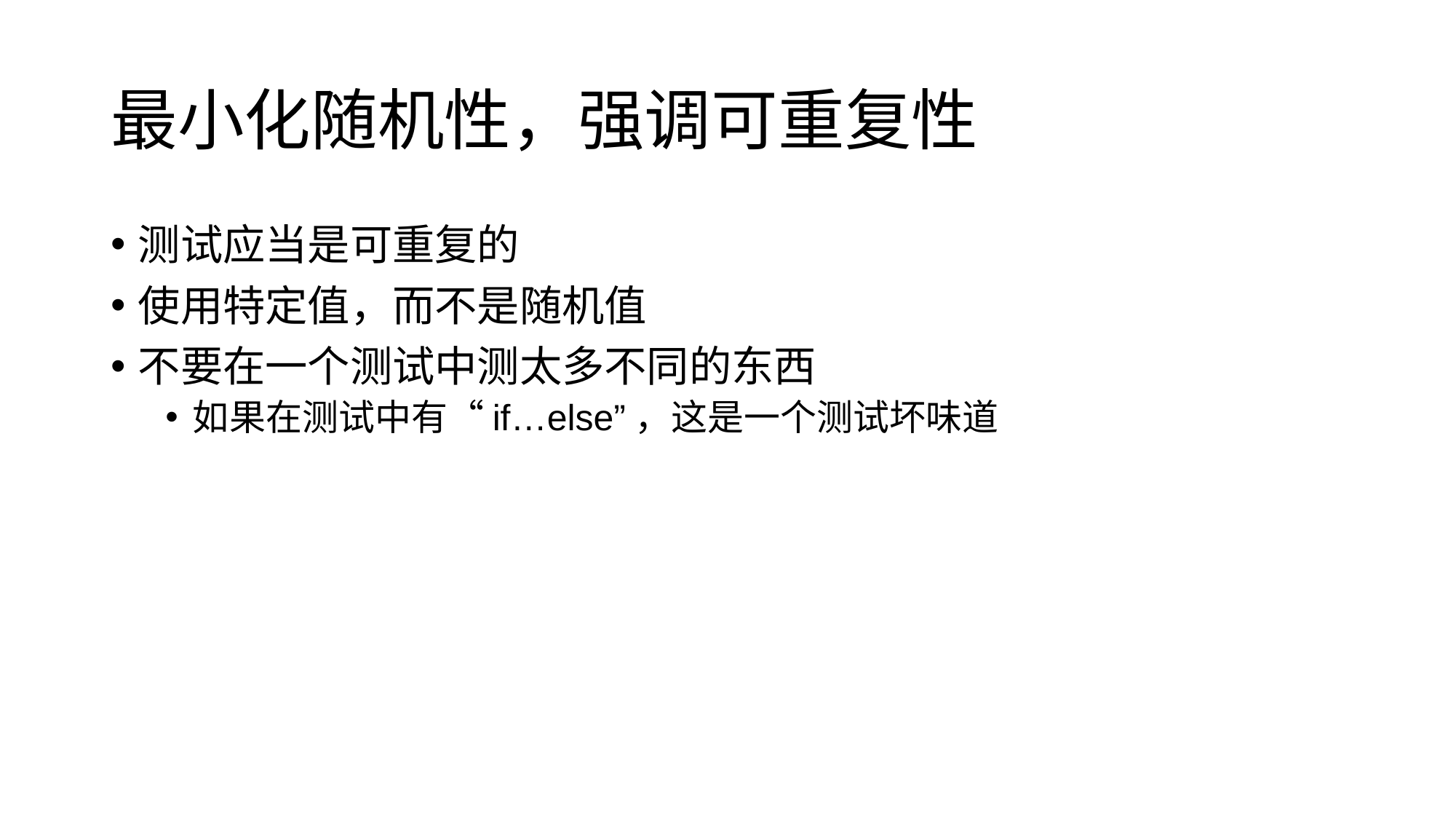

# 最小化随机性，强调可重复性
测试应当是可重复的
使用特定值，而不是随机值
不要在一个测试中测太多不同的东西
如果在测试中有“if…else”，这是一个测试坏味道